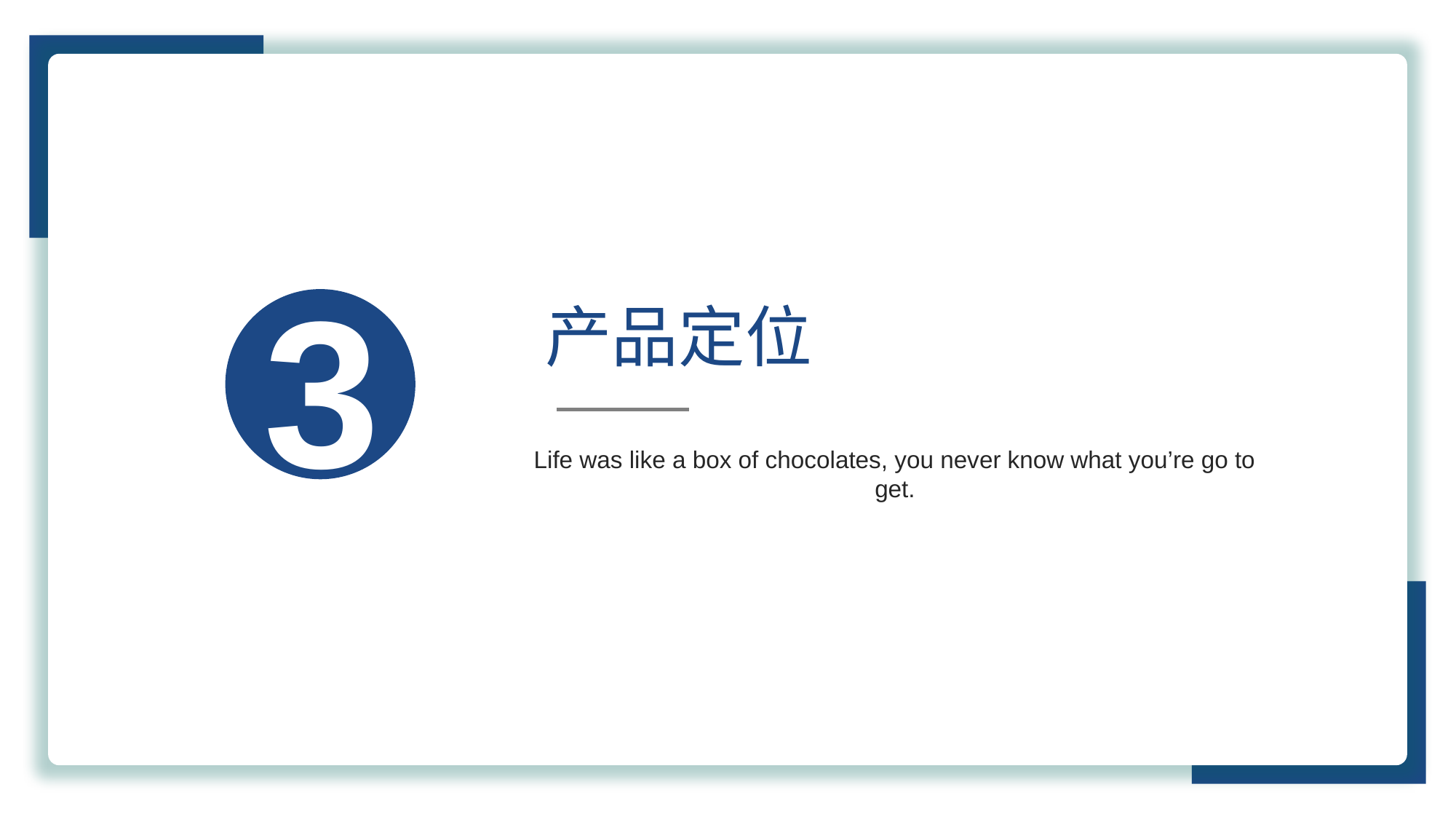

3
产品定位
Life was like a box of chocolates, you never know what you’re go to get.